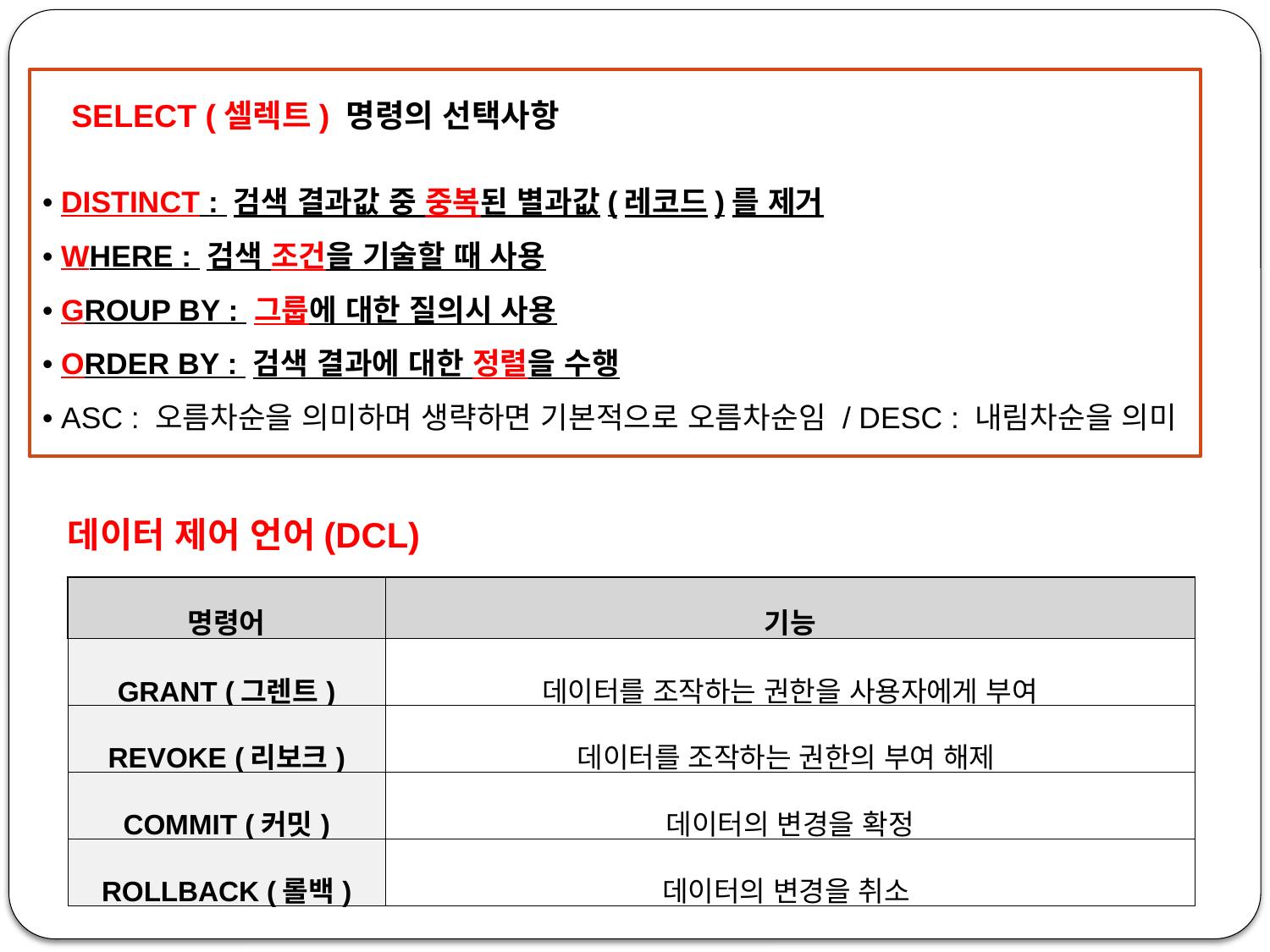

SELECT (셀렉트) 명령의 선택사항

• DISTINCT : 검색 결과값 중 중복된 별과값(레코드)를 제거
• WHERE : 검색 조건을 기술할 때 사용
• GROUP BY : 그룹에 대한 질의시 사용
• ORDER BY : 검색 결과에 대한 정렬을 수행
• ASC : 오름차순을 의미하며 생략하면 기본적으로 오름차순임 / DESC : 내림차순을 의미

데이터 제어 언어(DCL)
| 명령어 | 기능 |
| --- | --- |
| GRANT (그렌트) | 데이터를 조작하는 권한을 사용자에게 부여 |
| REVOKE (리보크) | 데이터를 조작하는 권한의 부여 해제 |
| COMMIT (커밋) | 데이터의 변경을 확정 |
| ROLLBACK (롤백) | 데이터의 변경을 취소 |